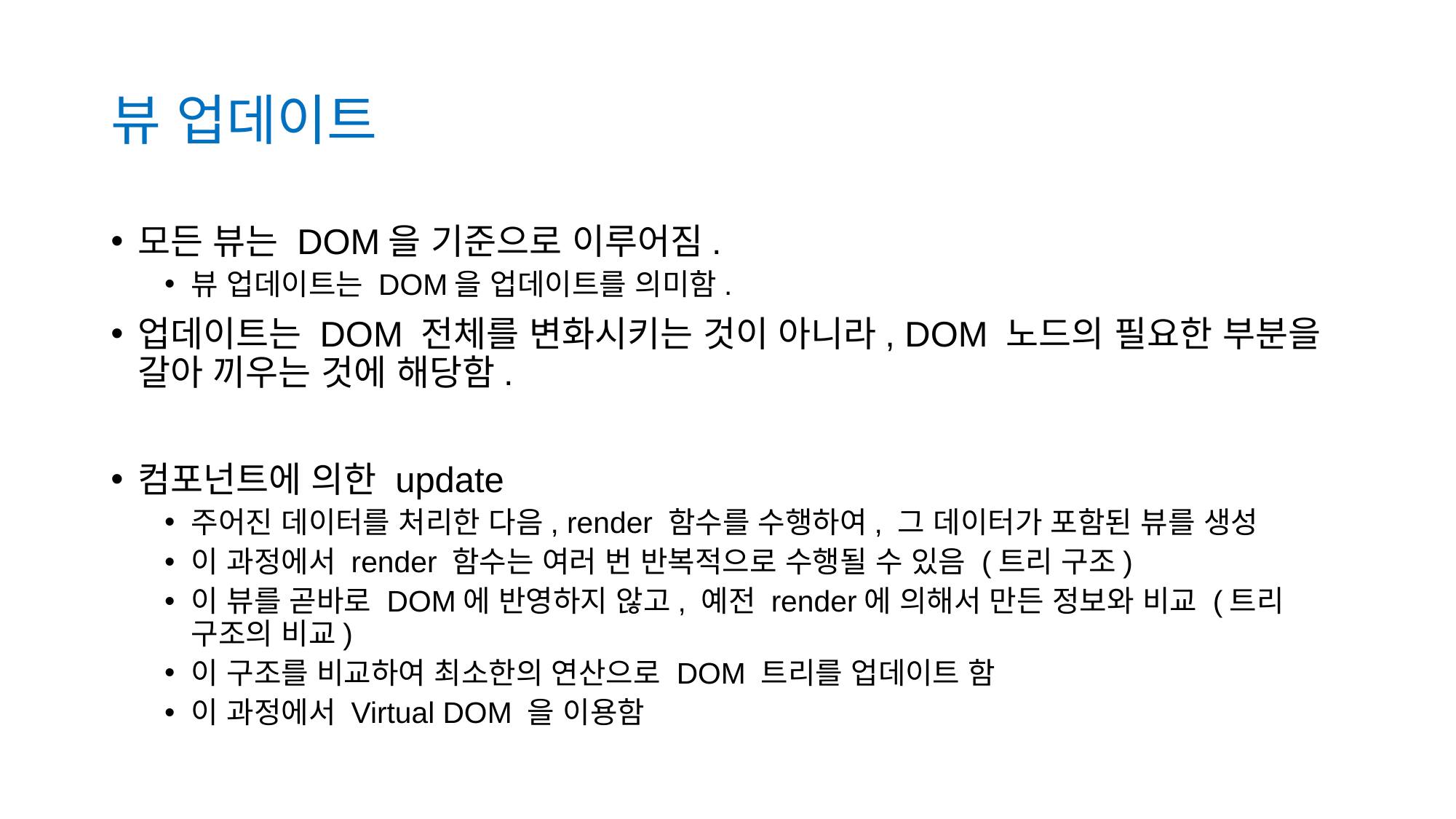

# 뷰 업데이트
모든 뷰는 DOM을 기준으로 이루어짐.
뷰 업데이트는 DOM을 업데이트를 의미함.
업데이트는 DOM 전체를 변화시키는 것이 아니라, DOM 노드의 필요한 부분을 갈아 끼우는 것에 해당함.

컴포넌트에 의한 update
주어진 데이터를 처리한 다음, render 함수를 수행하여, 그 데이터가 포함된 뷰를 생성
이 과정에서 render 함수는 여러 번 반복적으로 수행될 수 있음 (트리 구조)
이 뷰를 곧바로 DOM에 반영하지 않고, 예전 render에 의해서 만든 정보와 비교 (트리 구조의 비교)
이 구조를 비교하여 최소한의 연산으로 DOM 트리를 업데이트 함
이 과정에서 Virtual DOM 을 이용함